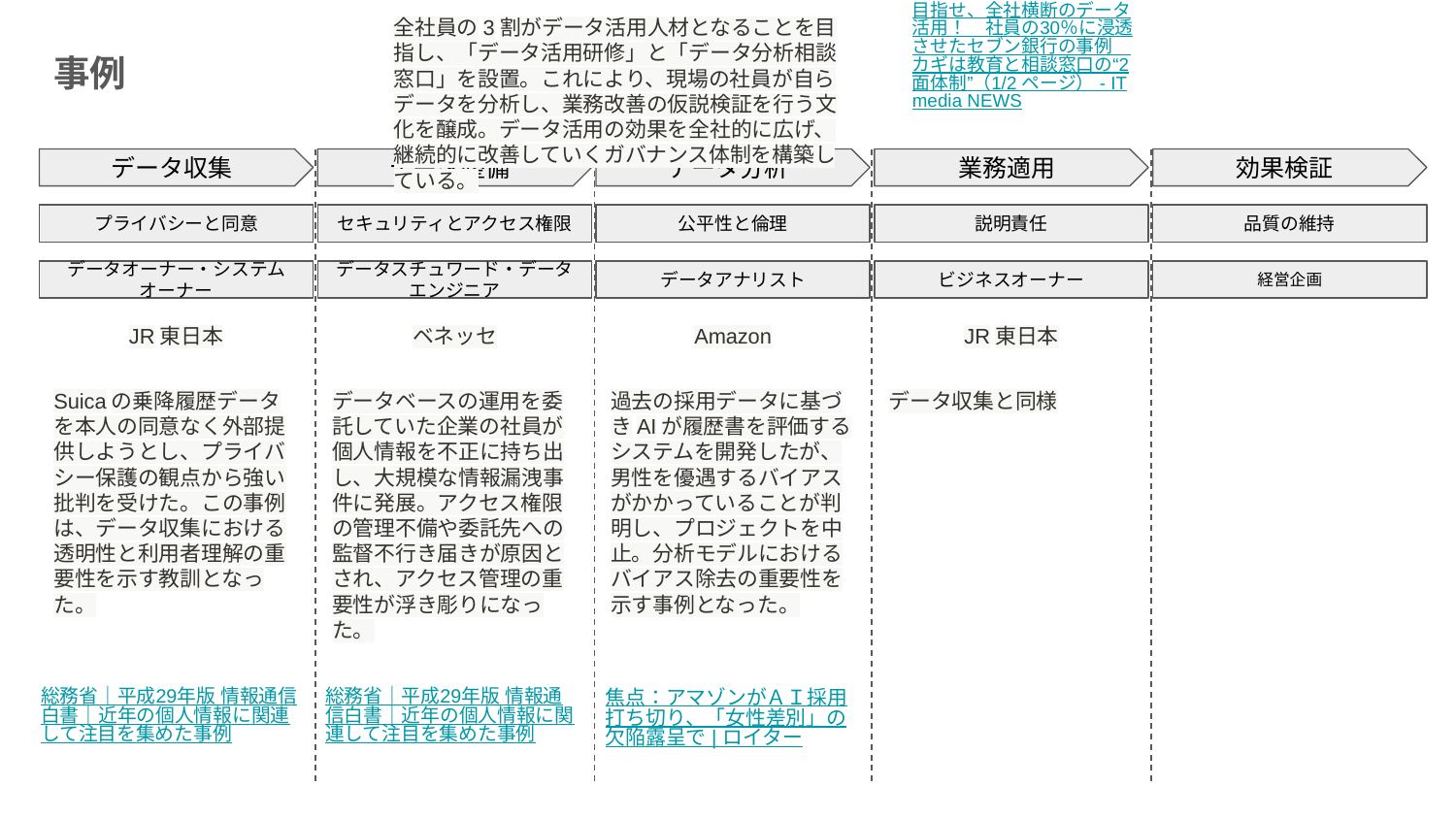

全社員の3割がデータ活用人材となることを目指し、「データ活用研修」と「データ分析相談窓口」を設置。これにより、現場の社員が自らデータを分析し、業務改善の仮説検証を行う文化を醸成。データ活用の効果を全社的に広げ、継続的に改善していくガバナンス体制を構築している。
目指せ、全社横断のデータ活用！　社員の30％に浸透させたセブン銀行の事例　カギは教育と相談窓口の“2面体制”（1/2 ページ） - ITmedia NEWS
事例
データ収集
データ整備
データ分析
業務適用
効果検証
プライバシーと同意
セキュリティとアクセス権限
公平性と倫理
説明責任
品質の維持
データオーナー・システムオーナー
データスチュワード・データエンジニア
データアナリスト
ビジネスオーナー
経営企画
JR東日本
ベネッセ
Amazon
JR東日本
Suicaの乗降履歴データを本人の同意なく外部提供しようとし、プライバシー保護の観点から強い批判を受けた。この事例は、データ収集における透明性と利用者理解の重要性を示す教訓となった。
データベースの運用を委託していた企業の社員が個人情報を不正に持ち出し、大規模な情報漏洩事件に発展。アクセス権限の管理不備や委託先への監督不行き届きが原因とされ、アクセス管理の重要性が浮き彫りになった。
過去の採用データに基づきAIが履歴書を評価するシステムを開発したが、男性を優遇するバイアスがかかっていることが判明し、プロジェクトを中止。分析モデルにおけるバイアス除去の重要性を示す事例となった。
データ収集と同様
総務省｜平成29年版 情報通信白書｜近年の個人情報に関連して注目を集めた事例
総務省｜平成29年版 情報通信白書｜近年の個人情報に関連して注目を集めた事例
焦点：アマゾンがＡＩ採用打ち切り、「女性差別」の欠陥露呈で | ロイター